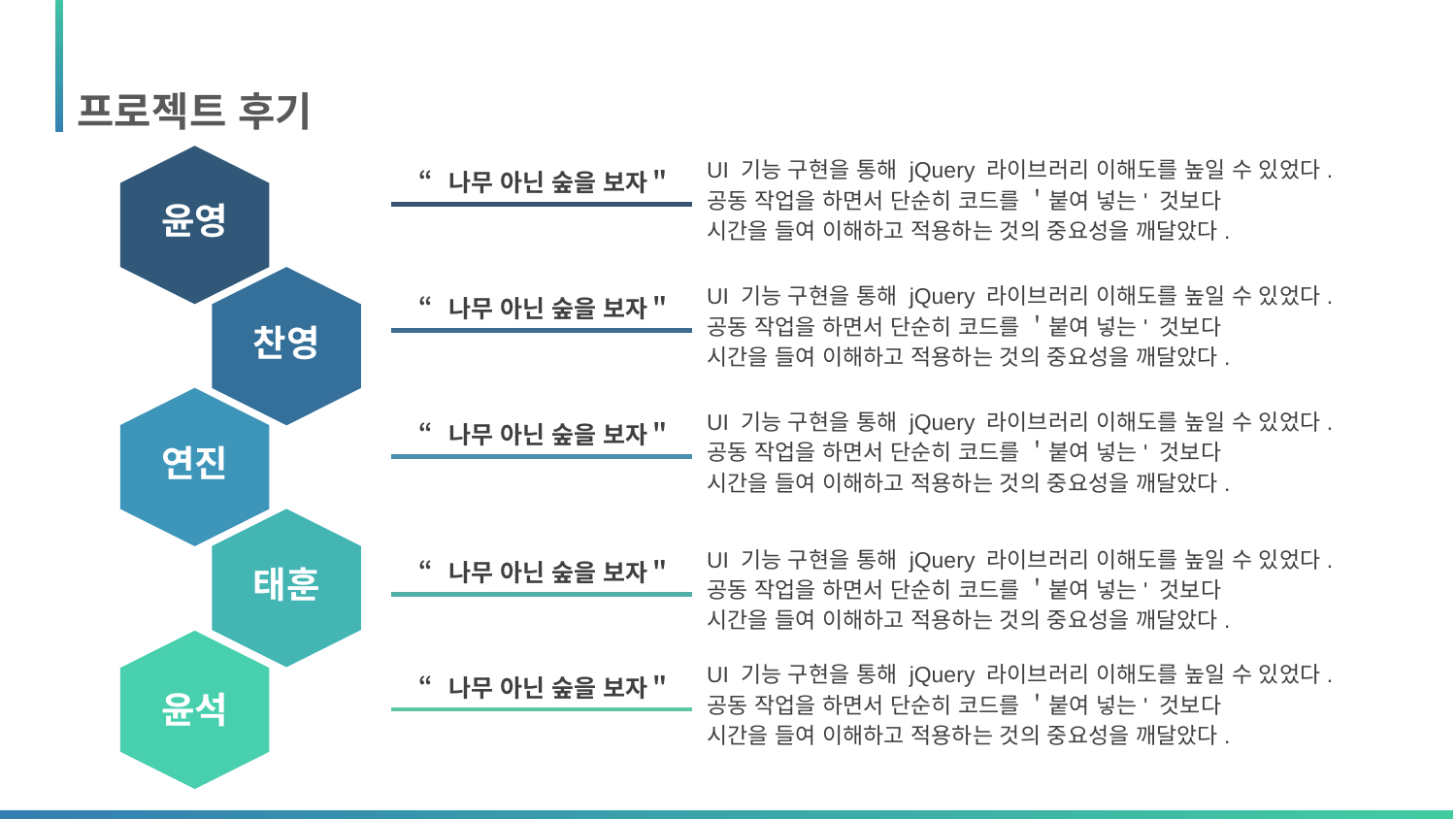

프로젝트 후기

윤영
UI 기능 구현을 통해 jQuery 라이브러리 이해도를 높일 수 있었다.
공동 작업을 하면서 단순히 코드를 ＇붙여 넣는' 것보다
시간을 들여 이해하고 적용하는 것의 중요성을 깨달았다.
“나무 아닌 숲을 보자＂

찬영
UI 기능 구현을 통해 jQuery 라이브러리 이해도를 높일 수 있었다.
공동 작업을 하면서 단순히 코드를 ＇붙여 넣는' 것보다
시간을 들여 이해하고 적용하는 것의 중요성을 깨달았다.
“나무 아닌 숲을 보자＂

연진
UI 기능 구현을 통해 jQuery 라이브러리 이해도를 높일 수 있었다.
공동 작업을 하면서 단순히 코드를 ＇붙여 넣는' 것보다
시간을 들여 이해하고 적용하는 것의 중요성을 깨달았다.
“나무 아닌 숲을 보자＂

태훈
UI 기능 구현을 통해 jQuery 라이브러리 이해도를 높일 수 있었다.
공동 작업을 하면서 단순히 코드를 ＇붙여 넣는' 것보다
시간을 들여 이해하고 적용하는 것의 중요성을 깨달았다.
“나무 아닌 숲을 보자＂

윤석
UI 기능 구현을 통해 jQuery 라이브러리 이해도를 높일 수 있었다.
공동 작업을 하면서 단순히 코드를 ＇붙여 넣는' 것보다
시간을 들여 이해하고 적용하는 것의 중요성을 깨달았다.
“나무 아닌 숲을 보자＂